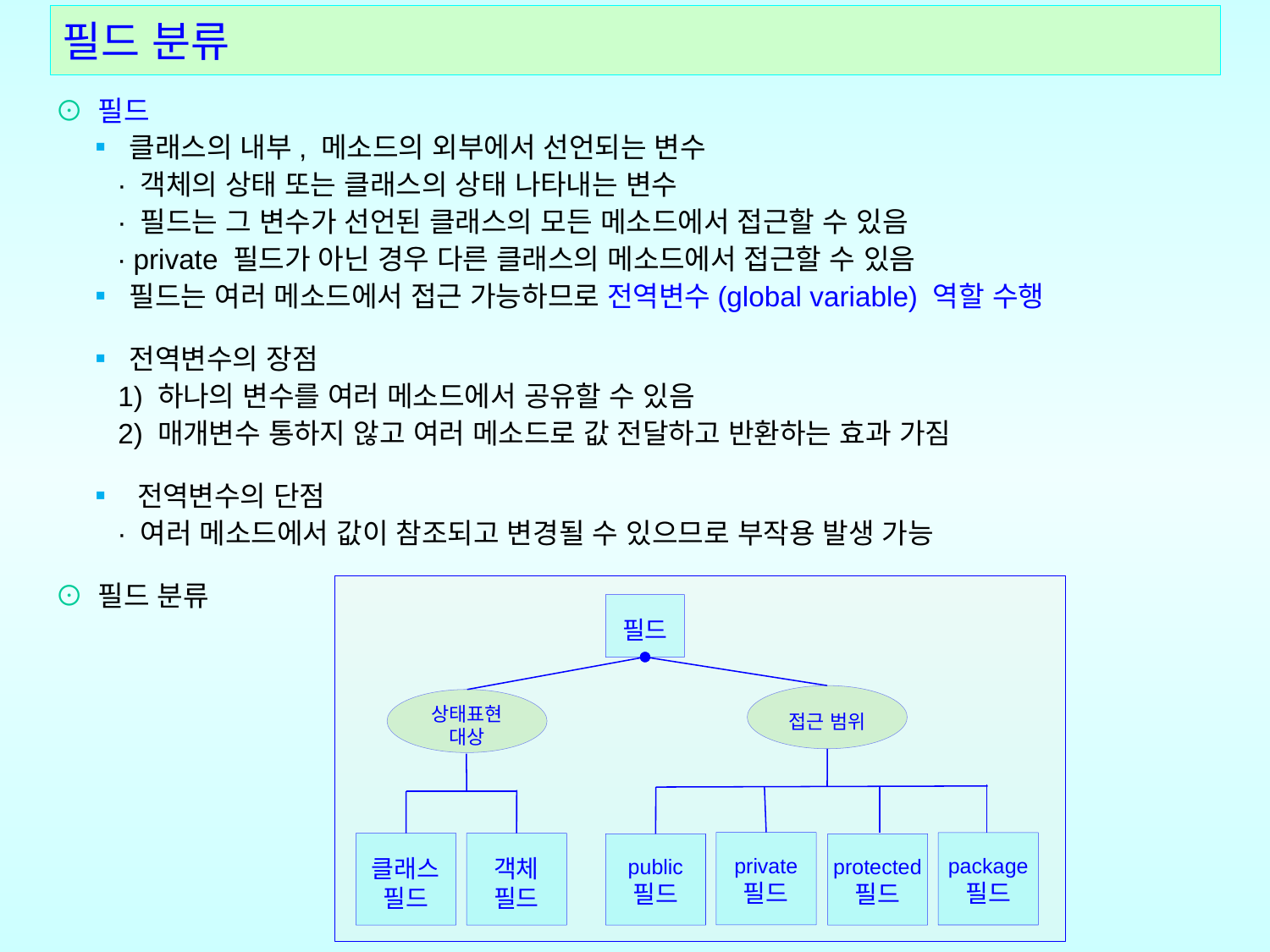

# 필드 분류
⊙ 필드
    ▪ 클래스의 내부, 메소드의 외부에서 선언되는 변수
        ∙ 객체의 상태 또는 클래스의 상태 나타내는 변수
        ∙ 필드는 그 변수가 선언된 클래스의 모든 메소드에서 접근할 수 있음
        ∙ private 필드가 아닌 경우 다른 클래스의 메소드에서 접근할 수 있음
    ▪ 필드는 여러 메소드에서 접근 가능하므로 전역변수(global variable) 역할 수행

    ▪ 전역변수의 장점
        1) 하나의 변수를 여러 메소드에서 공유할 수 있음
        2) 매개변수 통하지 않고 여러 메소드로 값 전달하고 반환하는 효과 가짐

    ▪  전역변수의 단점
        ∙ 여러 메소드에서 값이 참조되고 변경될 수 있으므로 부작용 발생 가능

⊙ 필드 분류

필드
접근 범위
private
필드
package
필드
public
필드
protected
필드
상태표현대상
클래스필드
객체
필드